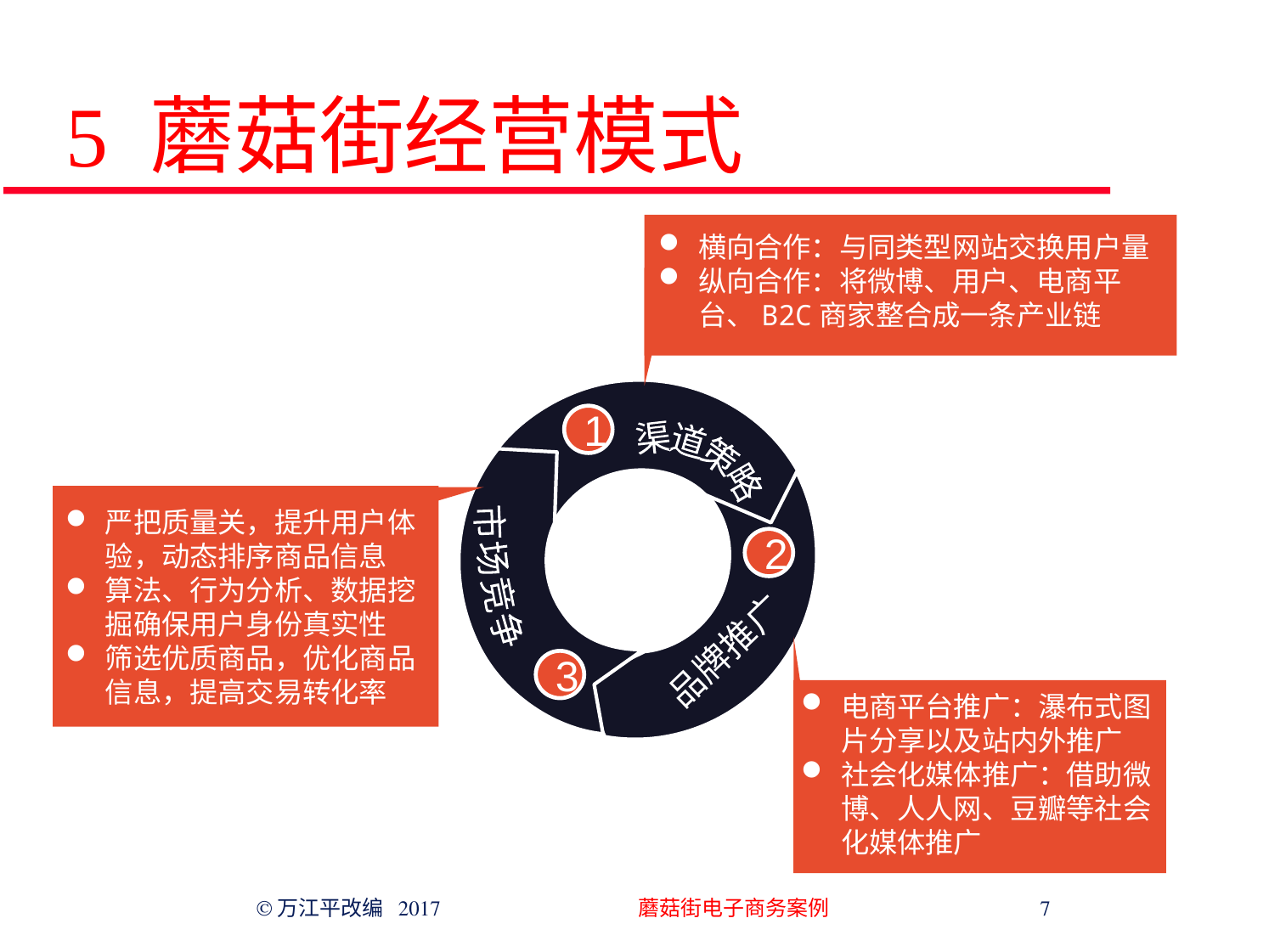

# 5 蘑菇街经营模式

横向合作：与同类型网站交换用户量
纵向合作：将微博、用户、电商平台、B2C商家整合成一条产业链

渠道策略
市场竞争
1
2
3

严把质量关，提升用户体验，动态排序商品信息
算法、行为分析、数据挖掘确保用户身份真实性
筛选优质商品，优化商品信息，提高交易转化率
品牌推广

电商平台推广：瀑布式图片分享以及站内外推广
社会化媒体推广：借助微博、人人网、豆瓣等社会化媒体推广